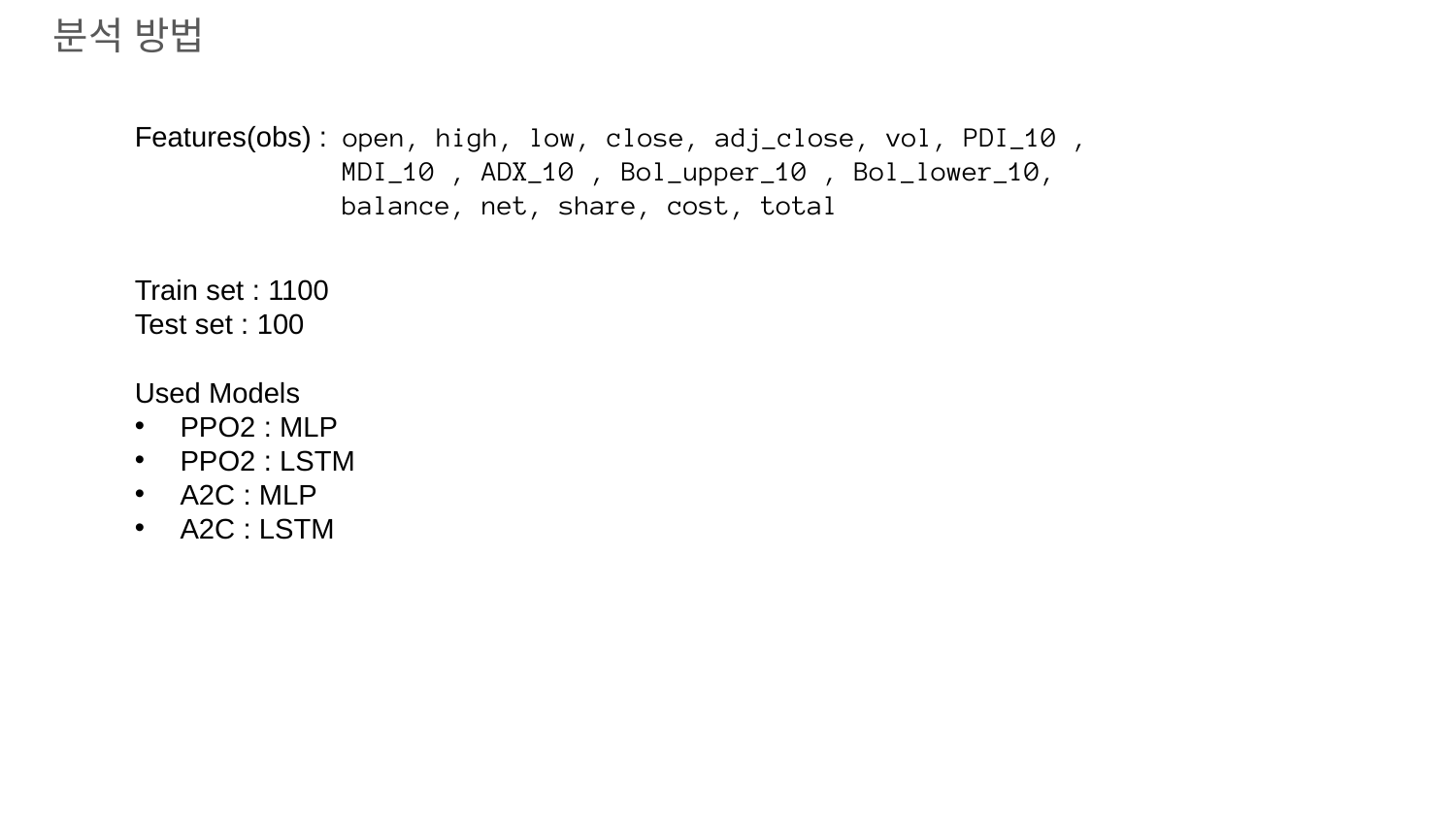

분석 방법
Features(obs) :  open, high, low, close, adj_close, vol, PDI_10 ,
	    MDI_10 , ADX_10 , Bol_upper_10 , Bol_lower_10,
	    balance, net, share, cost, total
Train set : 1100
Test set : 100
Used Models
PPO2 : MLP
PPO2 : LSTM
A2C : MLP
A2C : LSTM